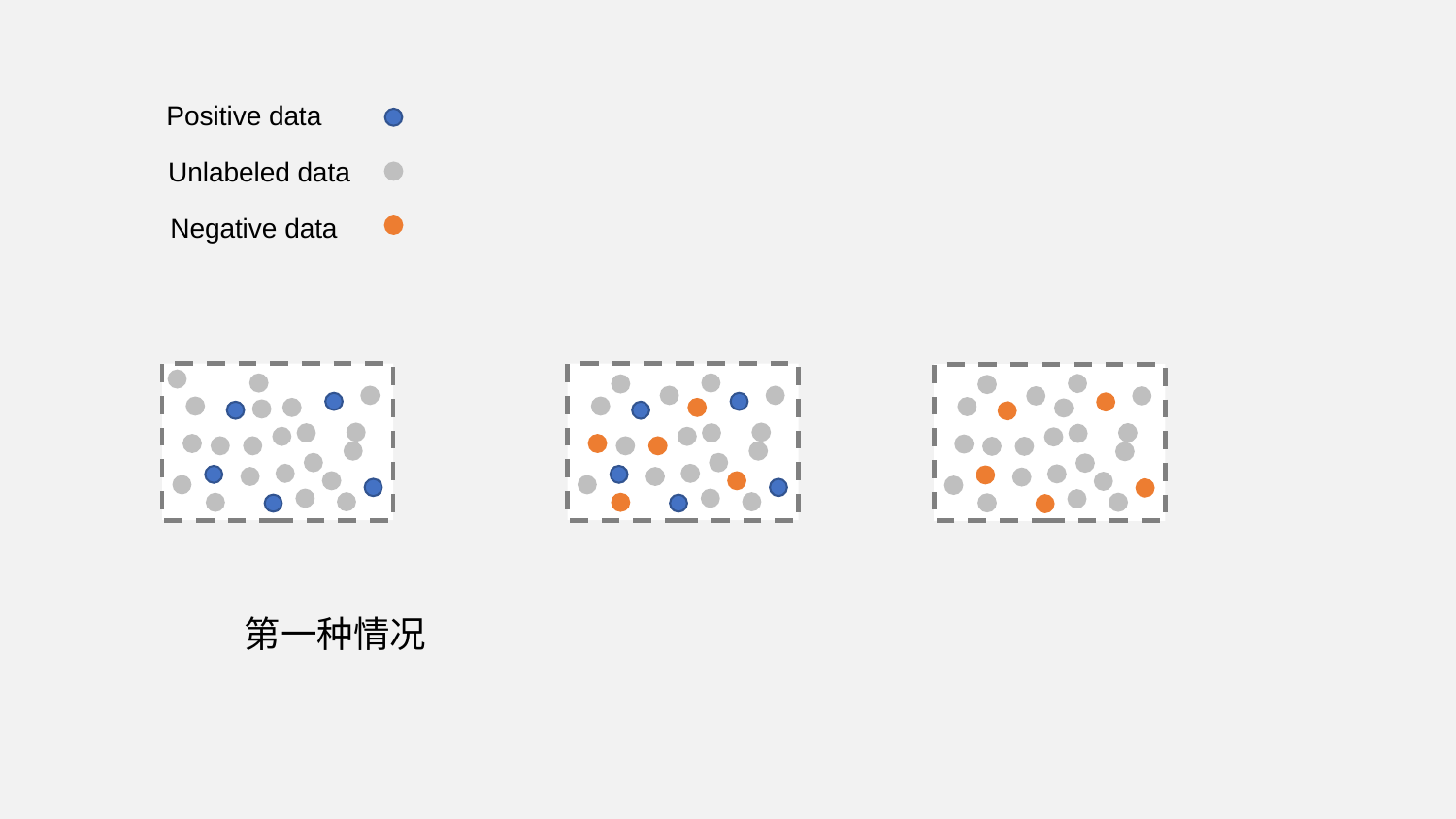

Positive data

Unlabeled data

Negative data

第一种情况